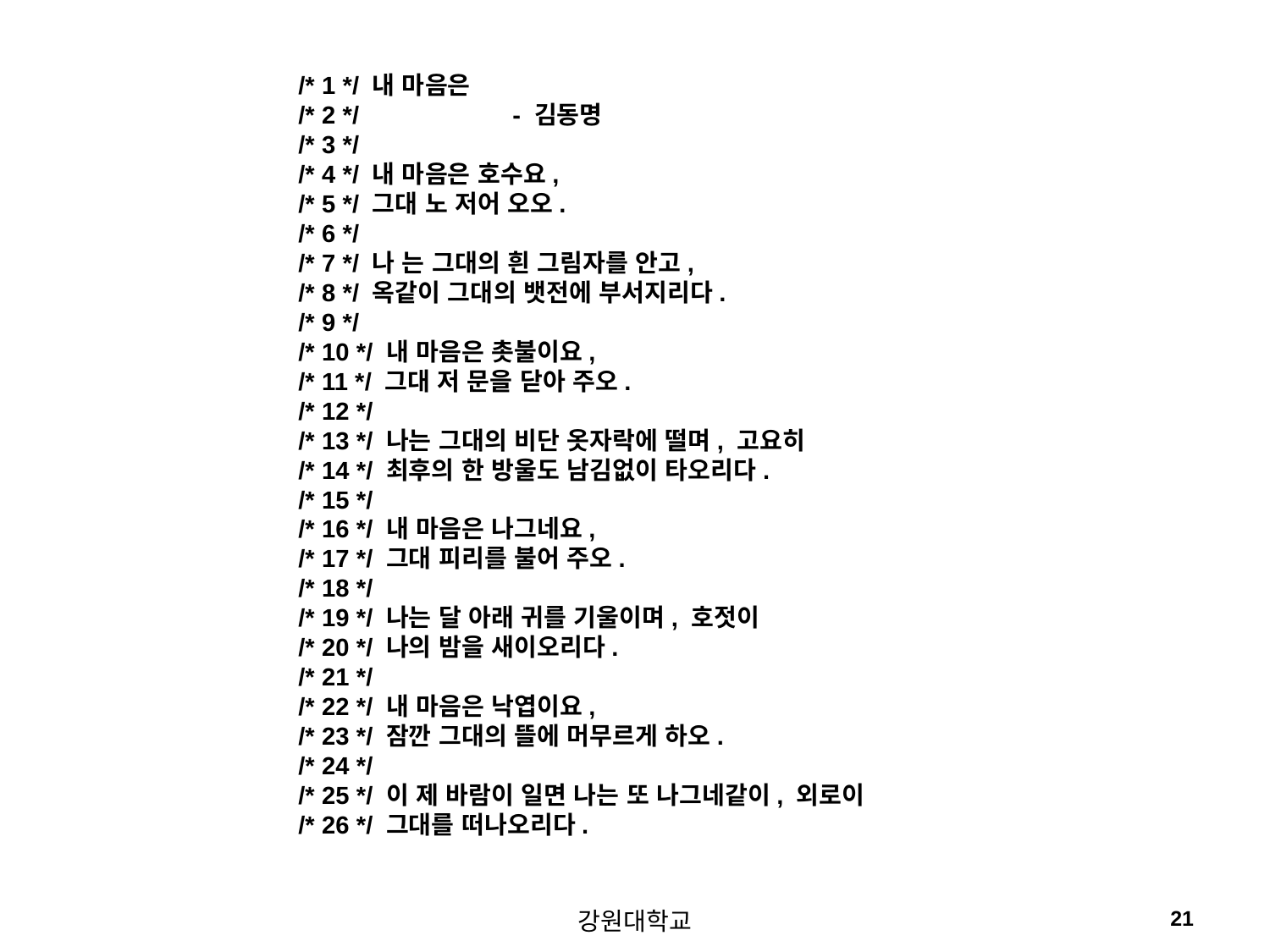

/* 1 */ 내 마음은
/* 2 */                      - 김동명
/* 3 */
/* 4 */ 내 마음은 호수요,
/* 5 */ 그대 노 저어 오오.
/* 6 */
/* 7 */ 나 는 그대의 흰 그림자를 안고,
/* 8 */ 옥같이 그대의 뱃전에 부서지리다.
/* 9 */
/* 10 */ 내 마음은 촛불이요,
/* 11 */ 그대 저 문을 닫아 주오.
/* 12 */
/* 13 */ 나는 그대의 비단 옷자락에 떨며, 고요히
/* 14 */ 최후의 한 방울도 남김없이 타오리다.
/* 15 */
/* 16 */ 내 마음은 나그네요,
/* 17 */ 그대 피리를 불어 주오.
/* 18 */
/* 19 */ 나는 달 아래 귀를 기울이며, 호젓이
/* 20 */ 나의 밤을 새이오리다.
/* 21 */
/* 22 */ 내 마음은 낙엽이요,
/* 23 */ 잠깐 그대의 뜰에 머무르게 하오.
/* 24 */
/* 25 */ 이 제 바람이 일면 나는 또 나그네같이, 외로이
/* 26 */ 그대를 떠나오리다.
강원대학교
21